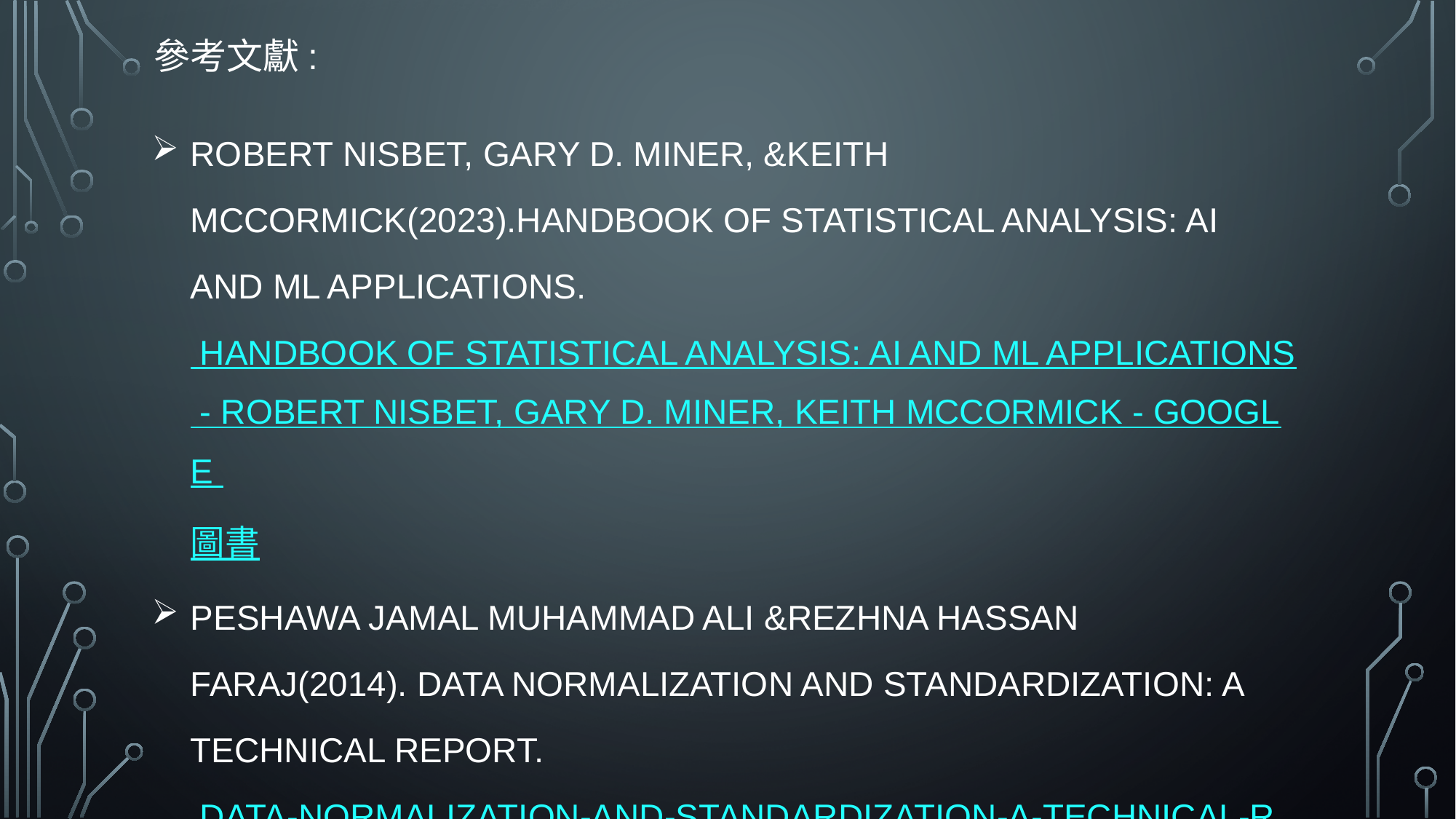

# 參考文獻:
Robert Nisbet, Gary D. Miner, &Keith McCormick(2023).Handbook of Statistical Analysis: AI and ML Applications. Handbook of Statistical Analysis: AI and ML Applications - Robert Nisbet, Gary D. Miner, Keith McCormick - Google 圖書
Peshawa Jamal Muhammad Ali &Rezhna Hassan Faraj(2014). Data Normalization and Standardization: A Technical Report. Data-Normalization-and-Standardization-A-Technical-Report.pdf